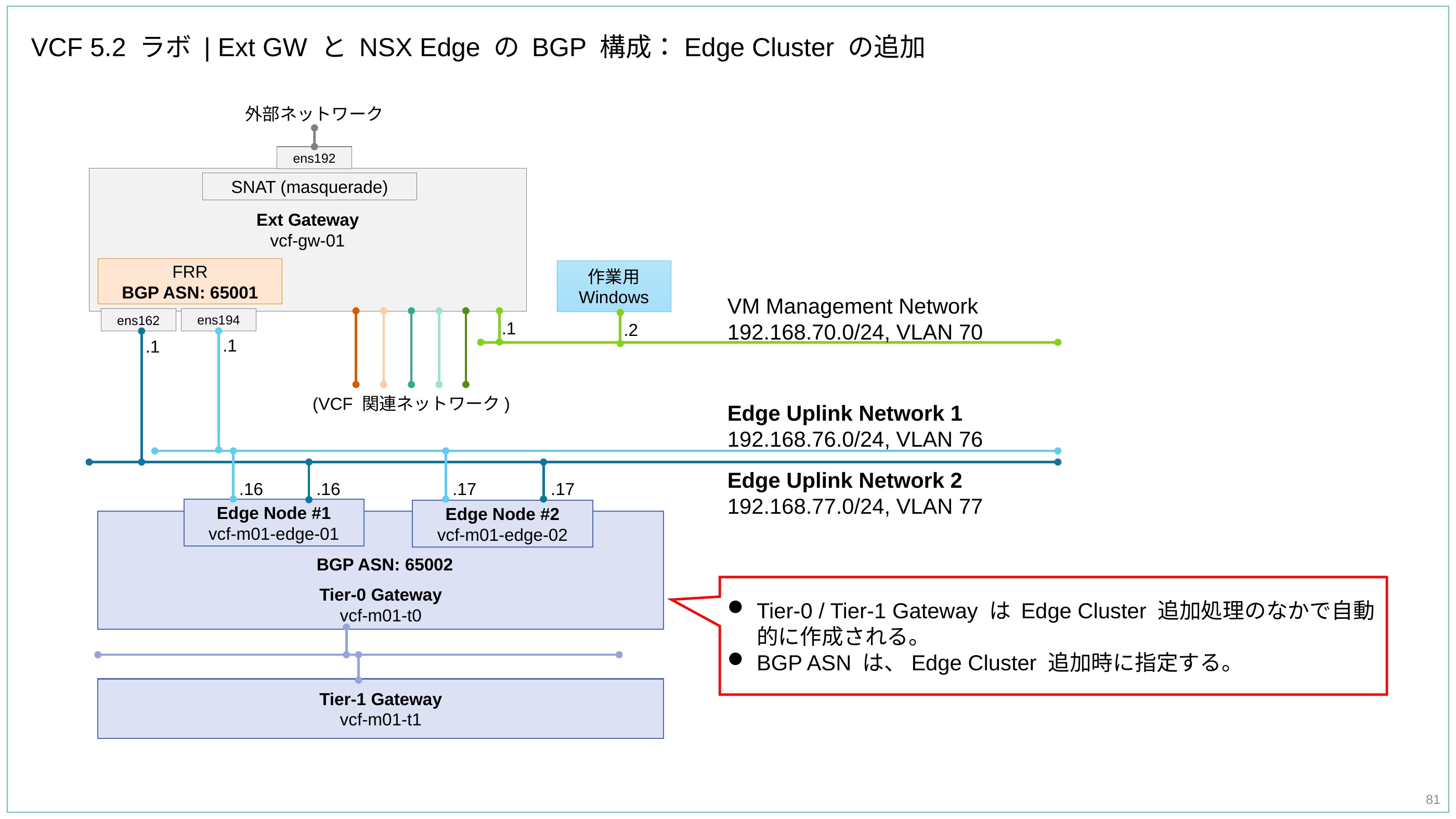

# VCF 5.2 ラボ | Ext GW と NSX Edge の BGP 構成：Edge Cluster の追加
外部ネットワーク
ens192
Ext Gateway
vcf-gw-01

SNAT (masquerade)
FRR
BGP ASN: 65001
作業用
Windows
VM Management Network
192.168.70.0/24, VLAN 70
ens194
ens162
.1
.2
.1
.1
(VCF 関連ネットワーク)
Edge Uplink Network 1
192.168.76.0/24, VLAN 76
Edge Uplink Network 2
192.168.77.0/24, VLAN 77
.17
.17
.16
.16
Edge Node #1
vcf-m01-edge-01
Edge Node #2
vcf-m01-edge-02
Tier-0 Gateway
vcf-m01-t0
BGP ASN: 65002
Tier-0 / Tier-1 Gateway は Edge Cluster 追加処理のなかで自動的に作成される。
BGP ASN は、Edge Cluster 追加時に指定する。
Tier-1 Gateway
vcf-m01-t1
81